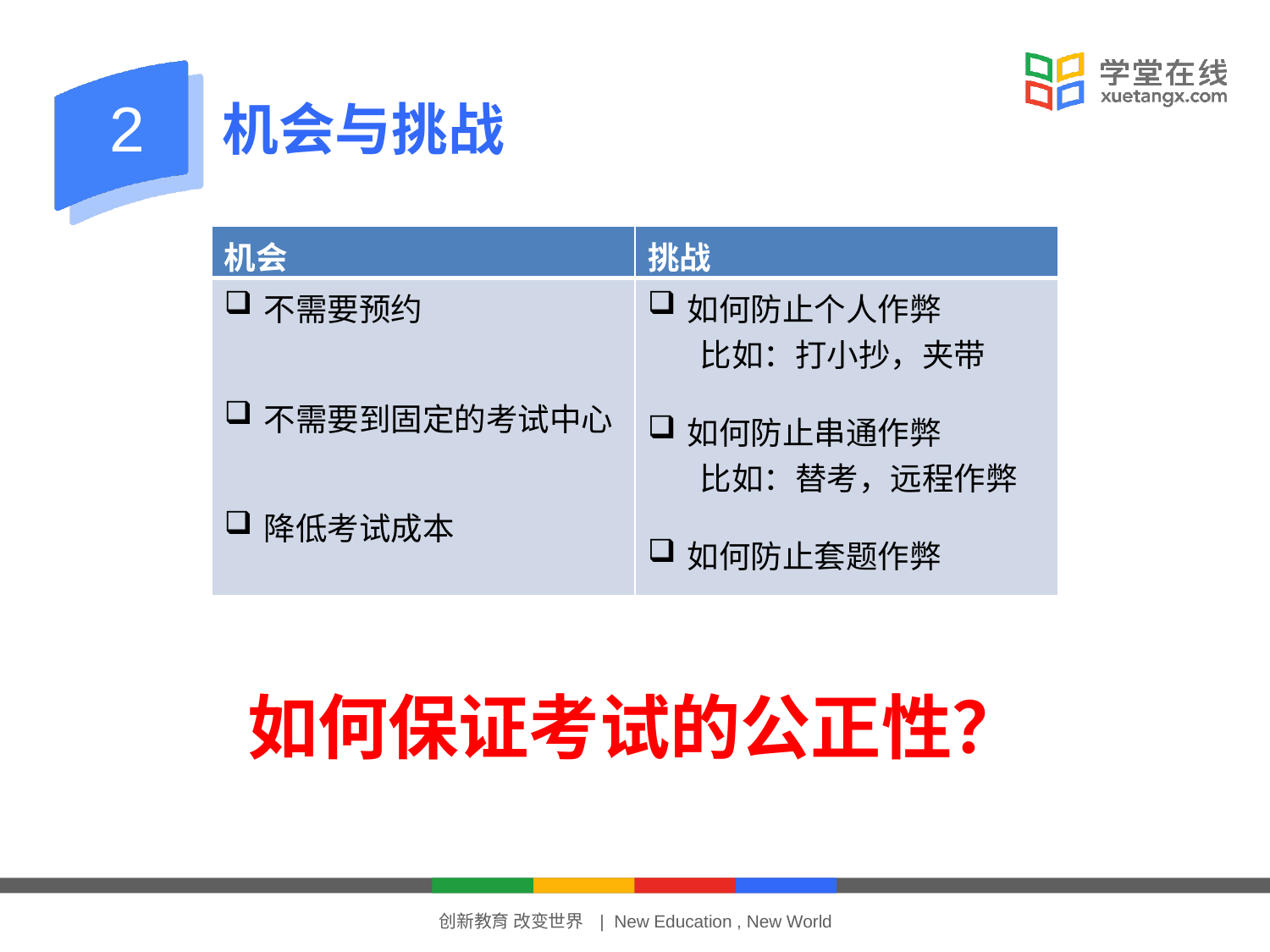

2
机会与挑战
| 机会 | 挑战 |
| --- | --- |
| 不需要预约 不需要到固定的考试中心 降低考试成本 | 如何防止个人作弊 比如：打小抄，夹带 如何防止串通作弊 比如：替考，远程作弊 如何防止套题作弊 |
如何保证考试的公正性？